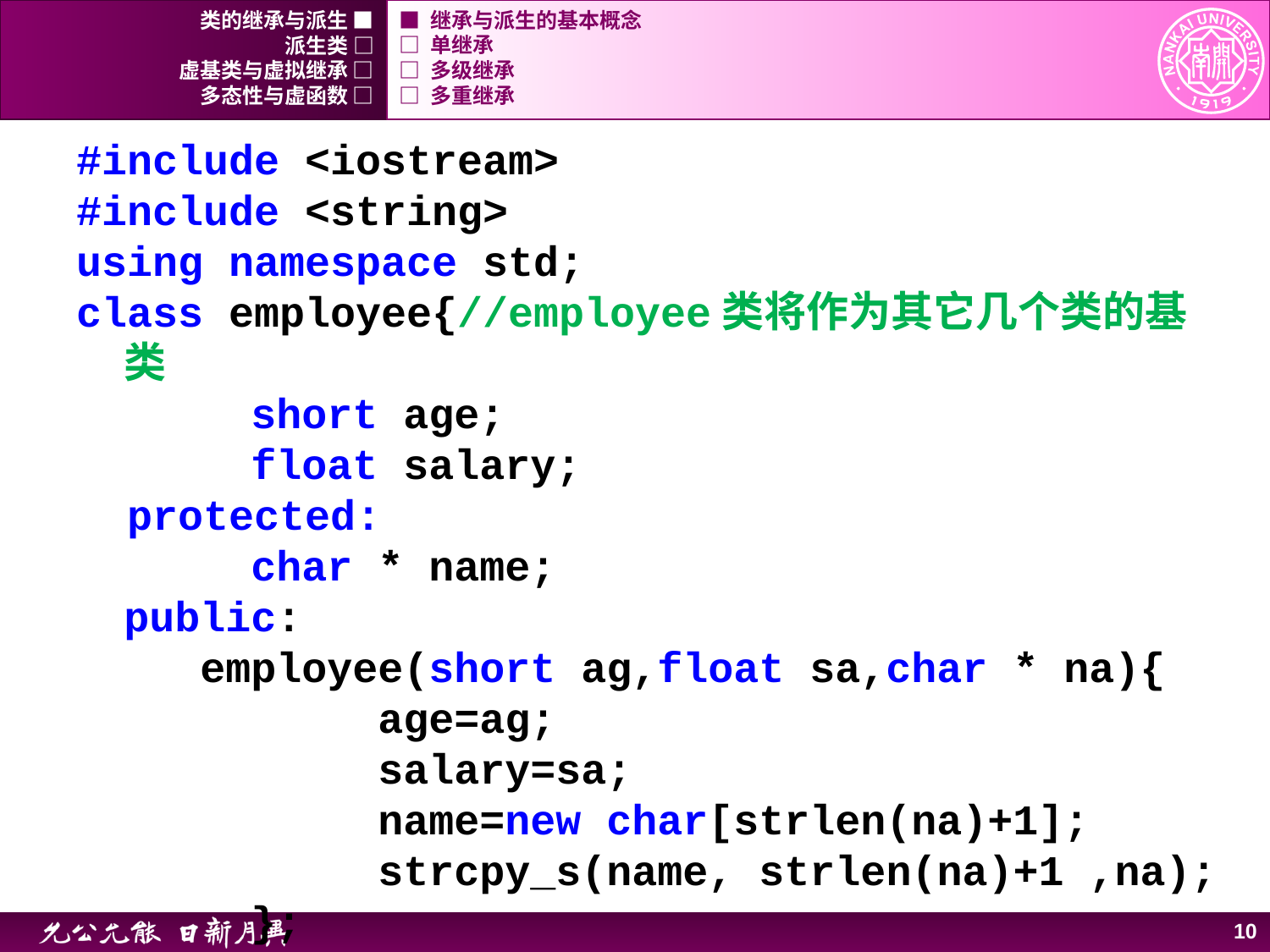

类的继承与派生 ■
■ 继承与派生的基本概念
派生类 □
□ 单继承
虚基类与虚拟继承 □
□ 多级继承
多态性与虚函数 □
□ 多重继承
#include <iostream>
#include <string>
using namespace std;
class employee{//employee类将作为其它几个类的基类
     	short age;
    	float salary;
  protected:
    	char * name;
	public:
	   employee(short ag,float sa,char * na){
			age=ag;
			salary=sa;
			name=new char[strlen(na)+1];
			strcpy_s(name, strlen(na)+1 ,na);
		};

10